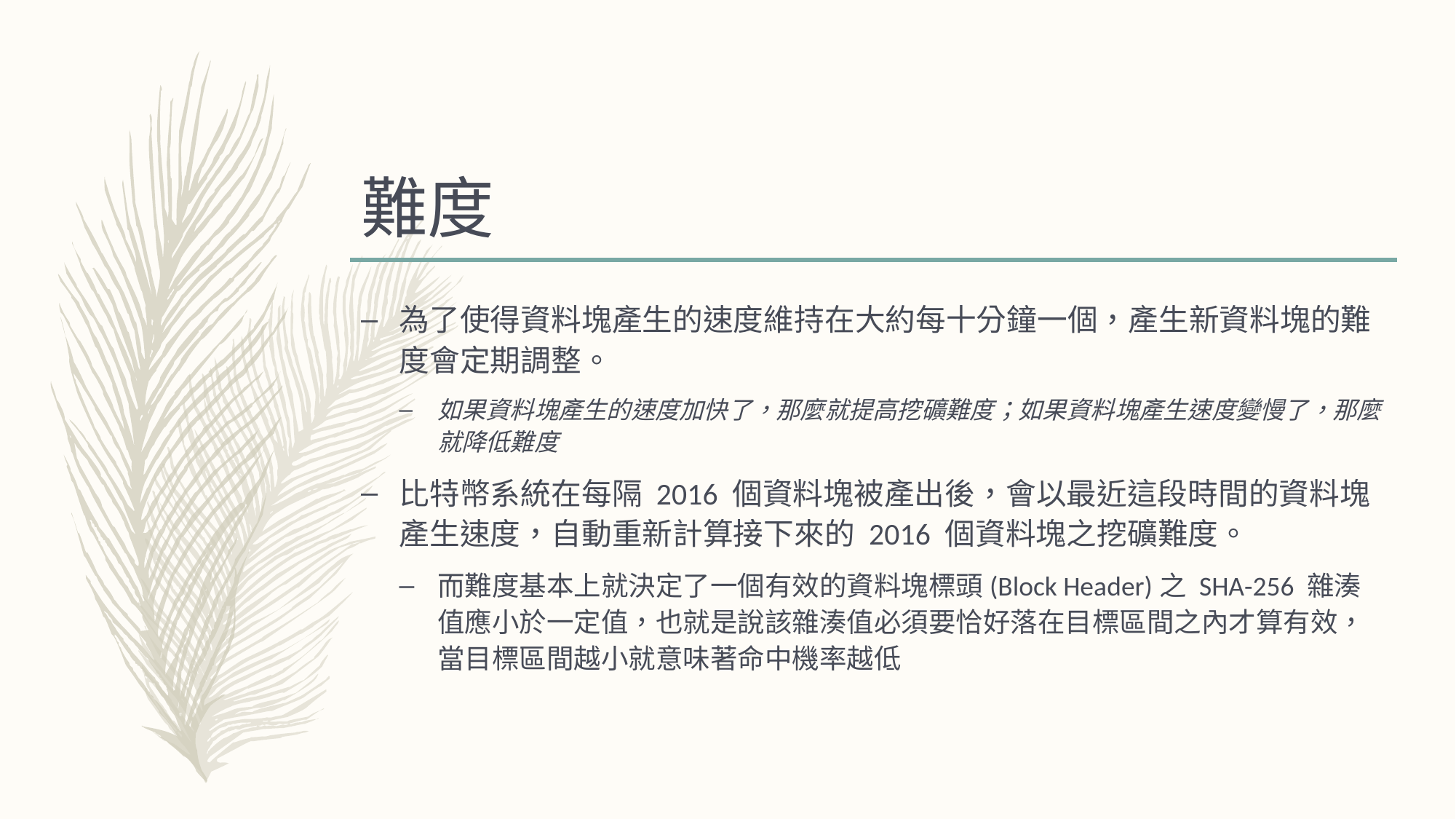

# 難度
為了使得資料塊產生的速度維持在大約每十分鐘一個，產生新資料塊的難度會定期調整。
如果資料塊產生的速度加快了，那麼就提高挖礦難度；如果資料塊產生速度變慢了，那麼就降低難度
比特幣系統在每隔 2016 個資料塊被產出後，會以最近這段時間的資料塊產生速度，自動重新計算接下來的 2016 個資料塊之挖礦難度。
而難度基本上就決定了一個有效的資料塊標頭(Block Header)之 SHA-256 雜湊值應小於一定值，也就是說該雜湊值必須要恰好落在目標區間之內才算有效，當目標區間越小就意味著命中機率越低